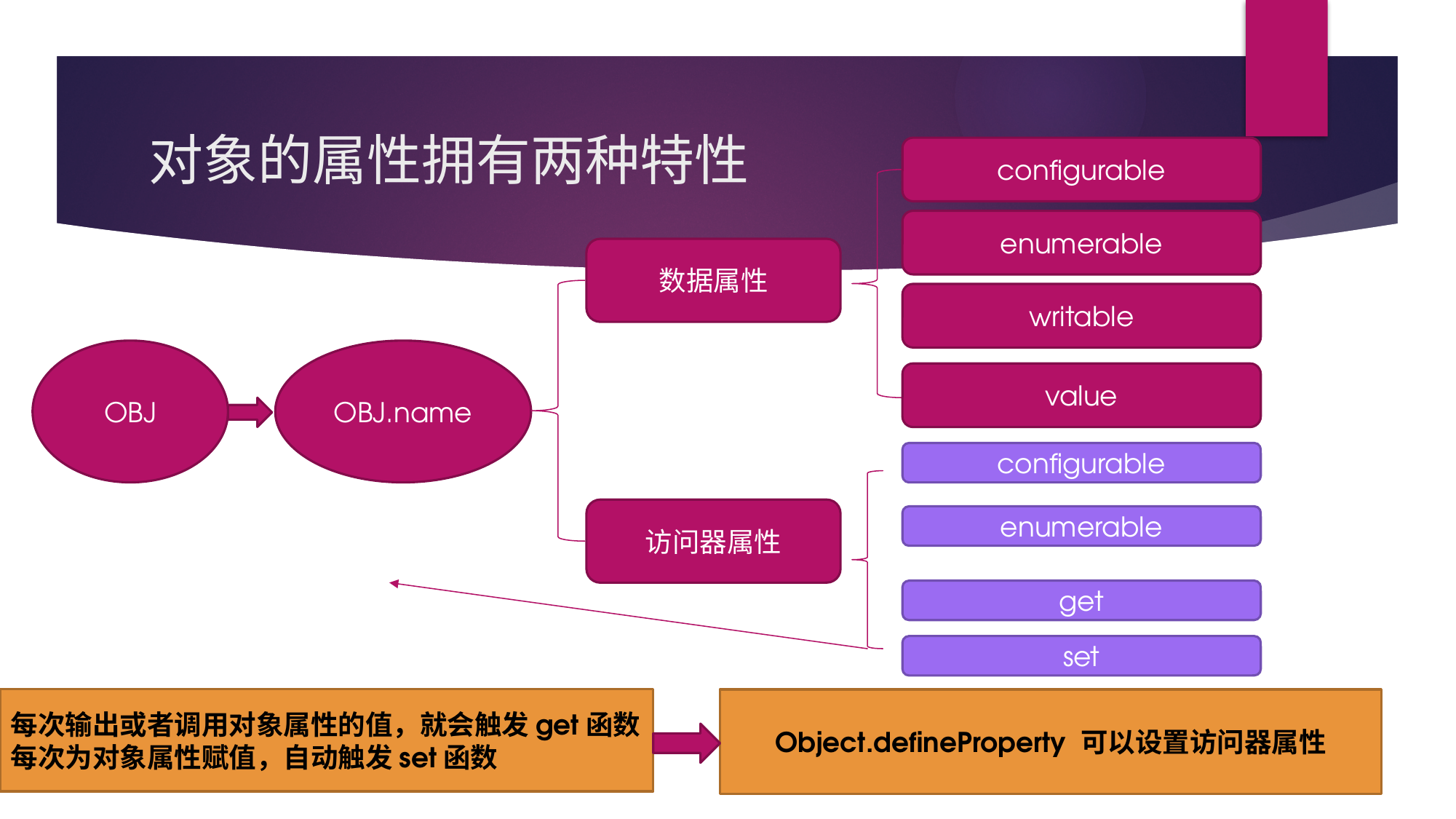

# 对象的属性拥有两种特性
configurable

enumerable
数据属性

writable
OBJ
OBJ.name
value

configurable

访问器属性
enumerable
get
set
每次输出或者调用对象属性的值，就会触发get函数
每次为对象属性赋值，自动触发set函数
Object.defineProperty 可以设置访问器属性